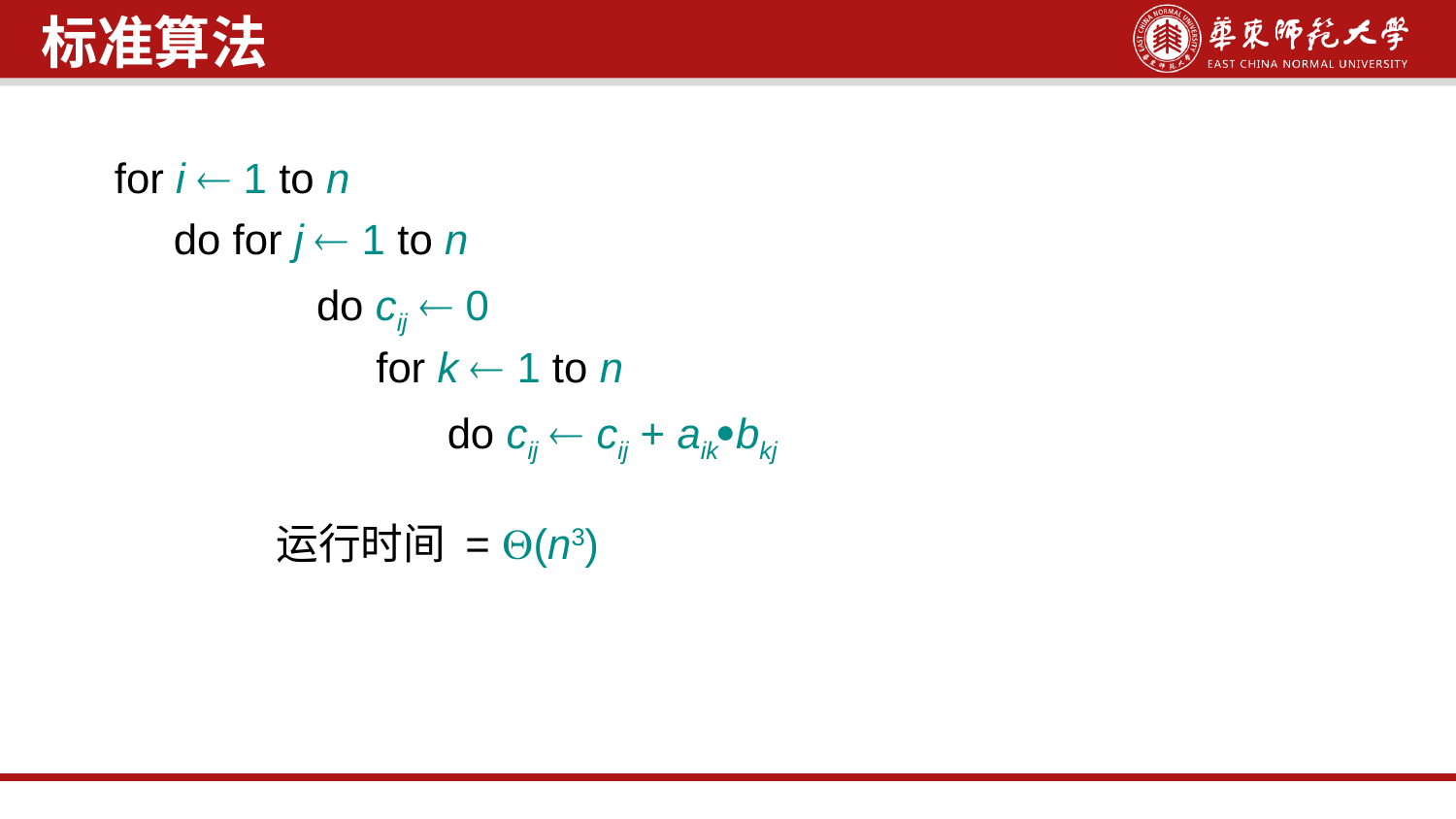

标准算法
for i ← 1 to n
     do for j ← 1 to n
                 do cij ← 0
                      for k ← 1 to n
                            do cij ← cij + aik•bkj

                运行时间 = Θ(n3)